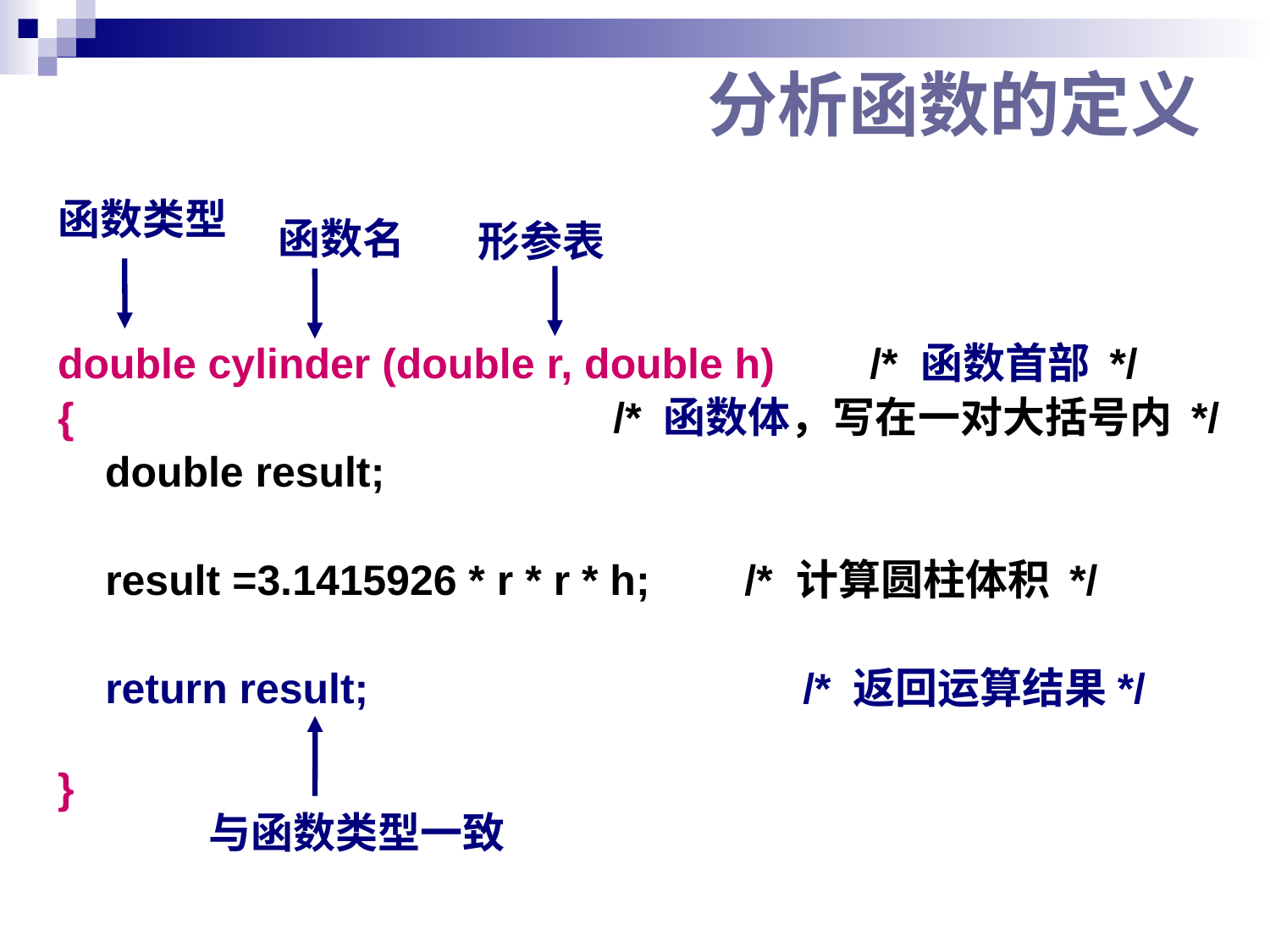

# 分析函数的定义
函数类型
函数名
形参表

double cylinder (double r, double h)        /* 函数首部 */
{					/* 函数体，写在一对大括号内 */
    double result;

	result =3.1415926 * r * r * h;        /* 计算圆柱体积 */

	return result;		                /* 返回运算结果*/
}

与函数类型一致